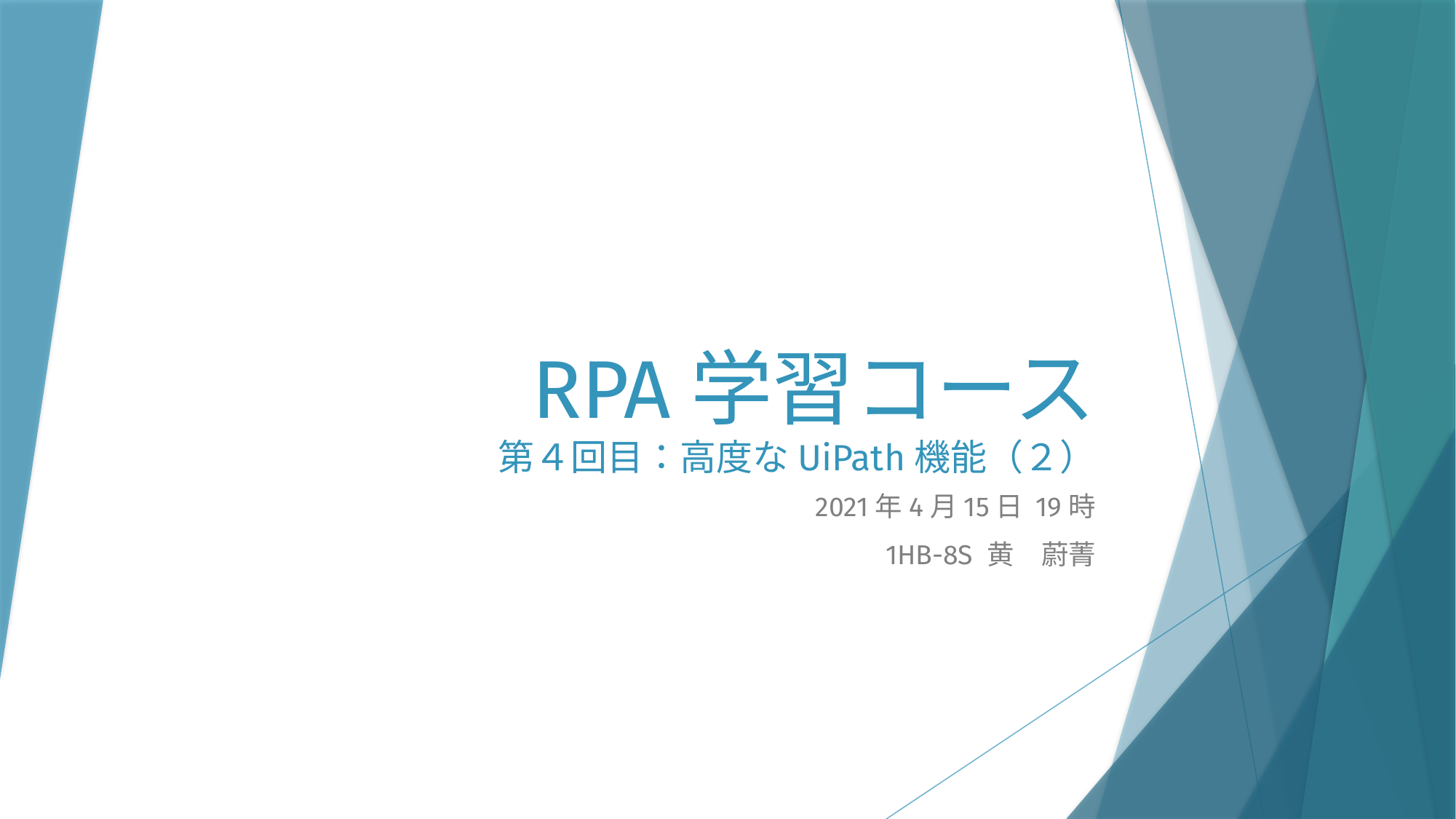

# RPA学習コース 第４回目：高度なUiPath機能（２）
2021年4月15日 19時
1HB-8S 黄　蔚菁